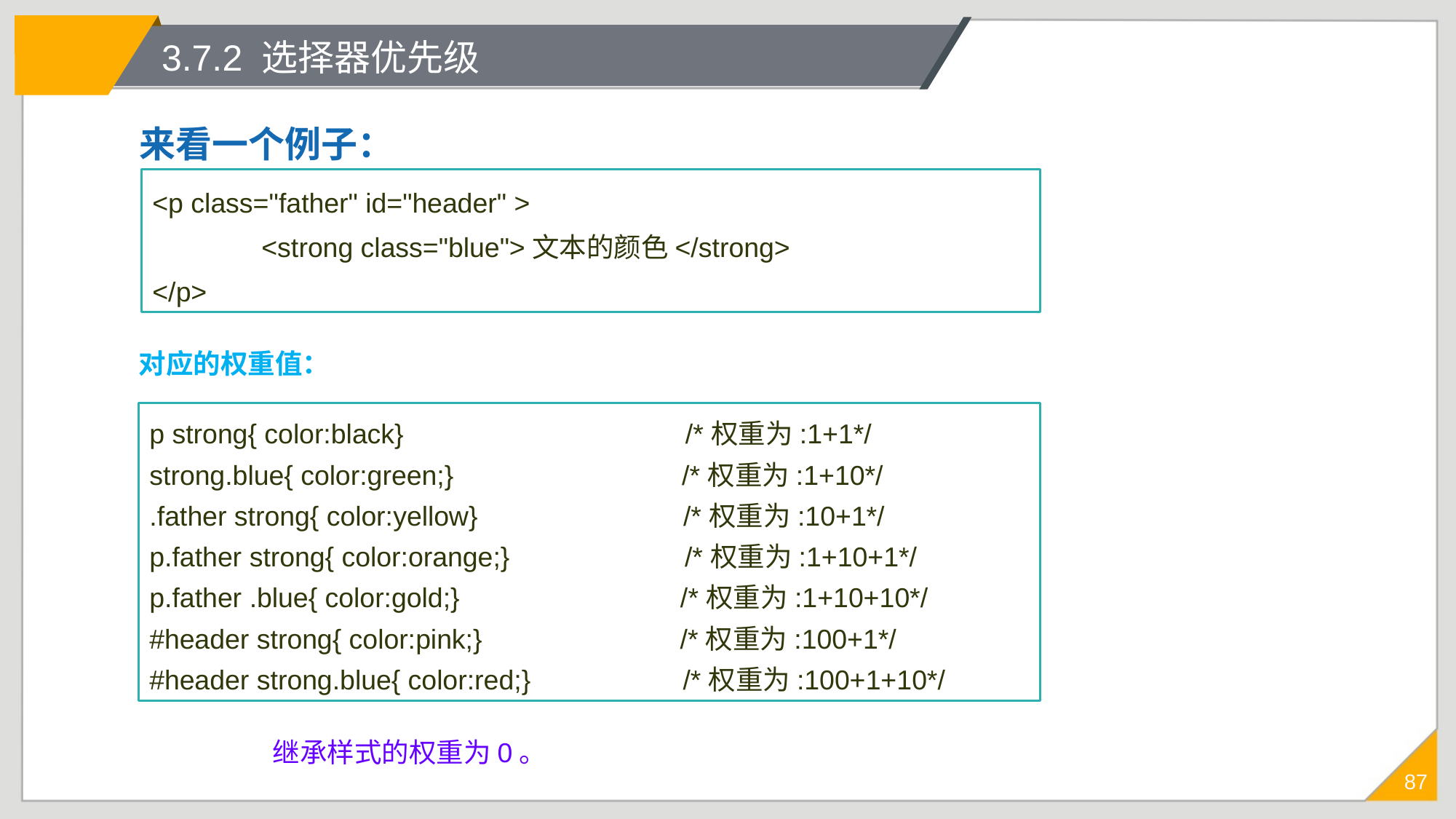

# 3.7.2 选择器优先级
来看一个例子：
<p class="father" id="header" >
	<strong class="blue">文本的颜色</strong>
</p>
对应的权重值：
p strong{ color:black}                                     /*权重为:1+1*/
strong.blue{ color:green;}                              /*权重为:1+10*/
.father strong{ color:yellow}                           /*权重为:10+1*/
p.father strong{ color:orange;}                       /*权重为:1+10+1*/
p.father .blue{ color:gold;}                             /*权重为:1+10+10*/
#header strong{ color:pink;}                          /*权重为:100+1*/
#header strong.blue{ color:red;}                    /*权重为:100+1+10*/
继承样式的权重为0。